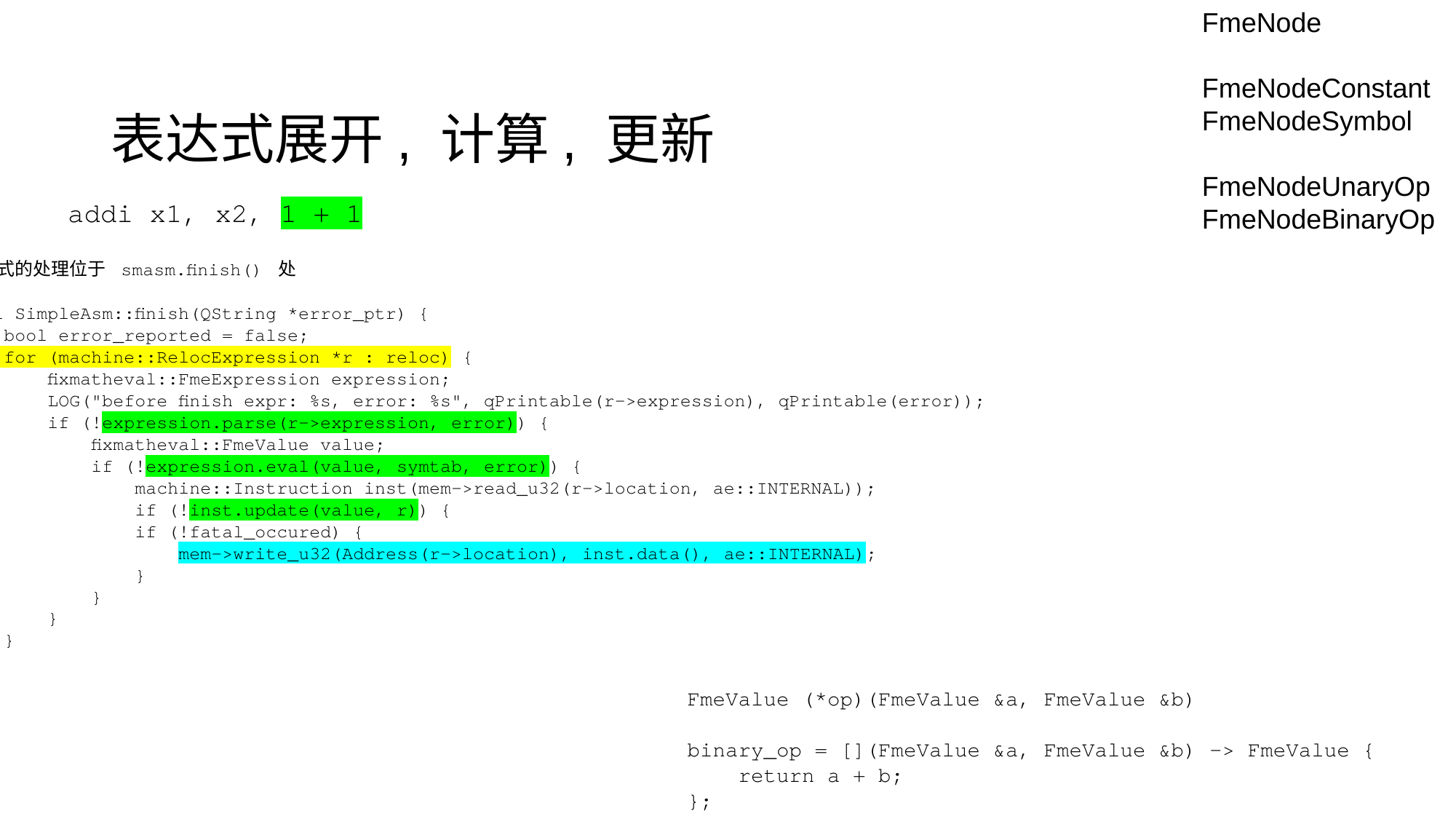

FmeNode

FmeNodeConstant
FmeNodeSymbol

FmeNodeUnaryOp
FmeNodeBinaryOp
# 表达式展开, 计算, 更新
addi x1, x2, 1 + 1
表达式的处理位于 smasm.finish() 处

bool SimpleAsm::finish(QString *error_ptr) {
    bool error_reported = false;
    for (machine::RelocExpression *r : reloc) {
        fixmatheval::FmeExpression expression;
        LOG("before finish expr: %s, error: %s", qPrintable(r->expression), qPrintable(error));
        if (!expression.parse(r->expression, error)) {
            fixmatheval::FmeValue value;
            if (!expression.eval(value, symtab, error)) {
                machine::Instruction inst(mem->read_u32(r->location, ae::INTERNAL));
                if (!inst.update(value, r)) {
                if (!fatal_occured) {
                    mem->write_u32(Address(r->location), inst.data(), ae::INTERNAL);
                }
            }
        }
    }
FmeValue (*op)(FmeValue &a, FmeValue &b)

binary_op = [](FmeValue &a, FmeValue &b) -> FmeValue {
    return a + b;
};